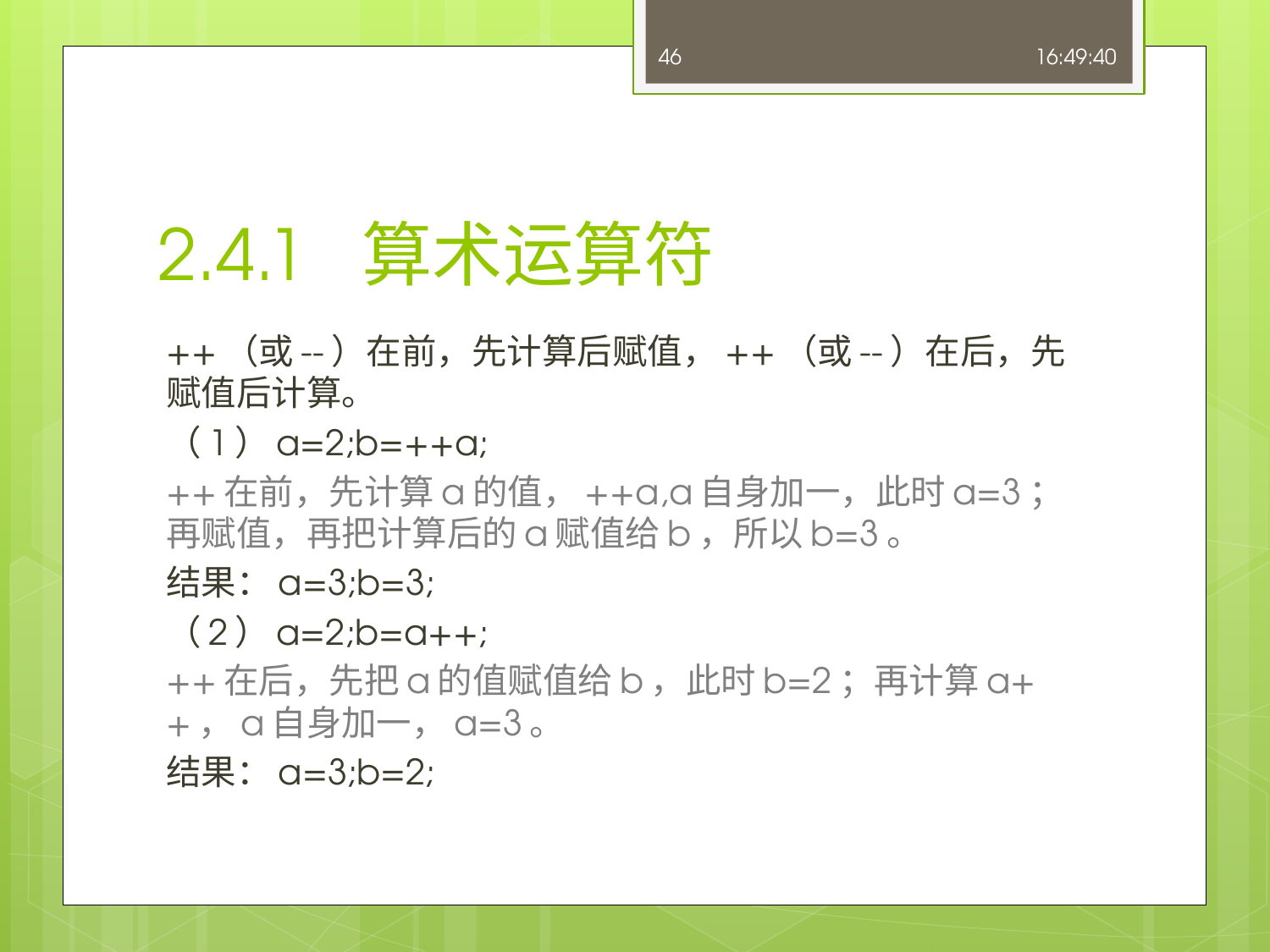

46
16:49:40
# 2.4.1  算术运算符
++（或--）在前，先计算后赋值，++（或--）在后，先赋值后计算。
（1）a=2;b=++a;
++在前，先计算a的值，++a,a自身加一，此时a=3；再赋值，再把计算后的a赋值给b，所以b=3。
结果：a=3;b=3;
（2）a=2;b=a++;
++在后，先把a的值赋值给b，此时b=2；再计算a++，a自身加一，a=3。
结果：a=3;b=2;